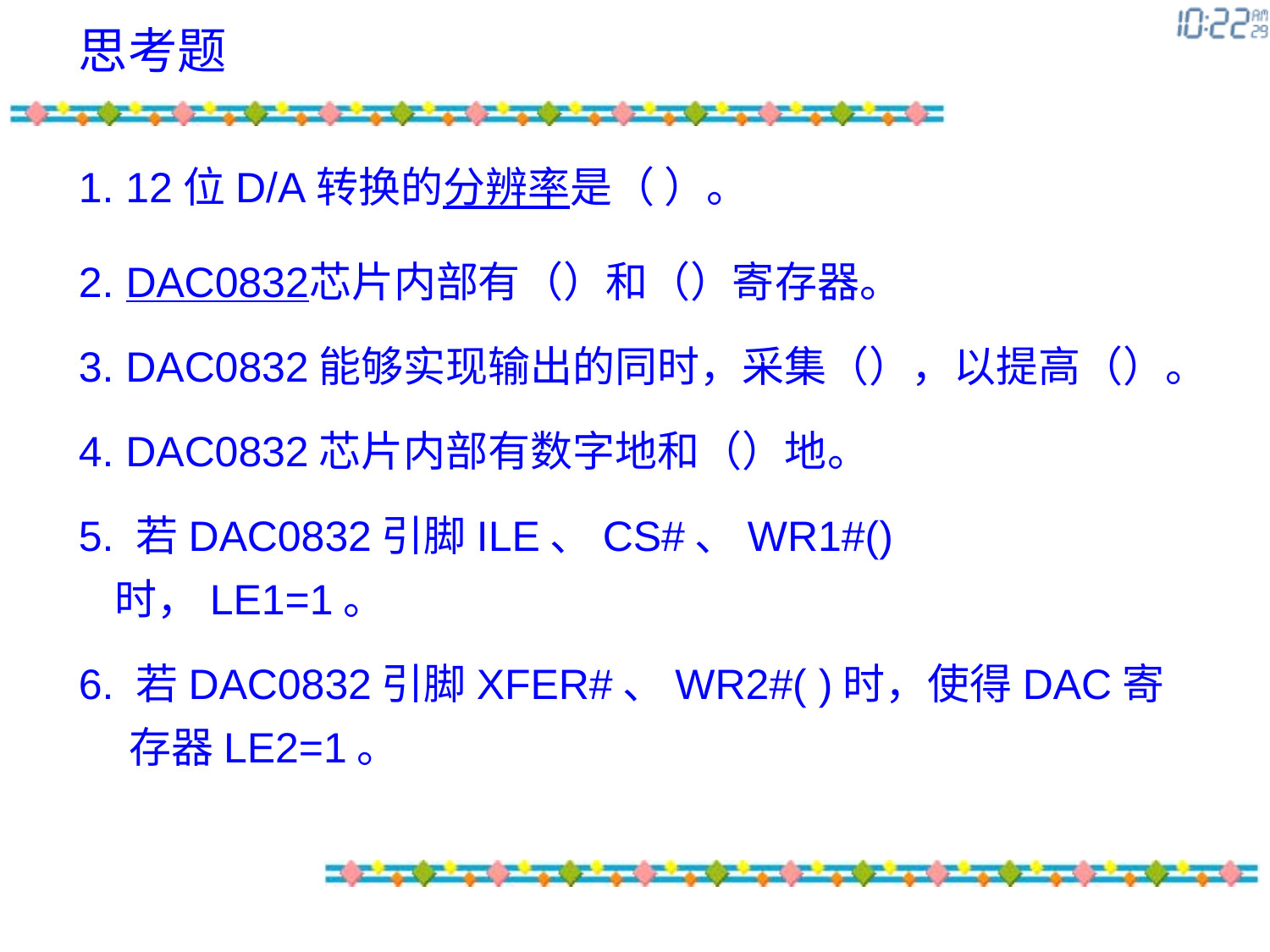

思考题
1. 12位D/A转换的分辨率是（ ）。
2. DAC0832芯片内部有（）和（）寄存器。
3. DAC0832能够实现输出的同时，采集（），以提高（）。
4. DAC0832芯片内部有数字地和（）地。
5. 若DAC0832引脚ILE、CS#、WR1#()时，LE1=1。
6. 若DAC0832引脚XFER#、WR2#( )时，使得DAC寄存器LE2=1。